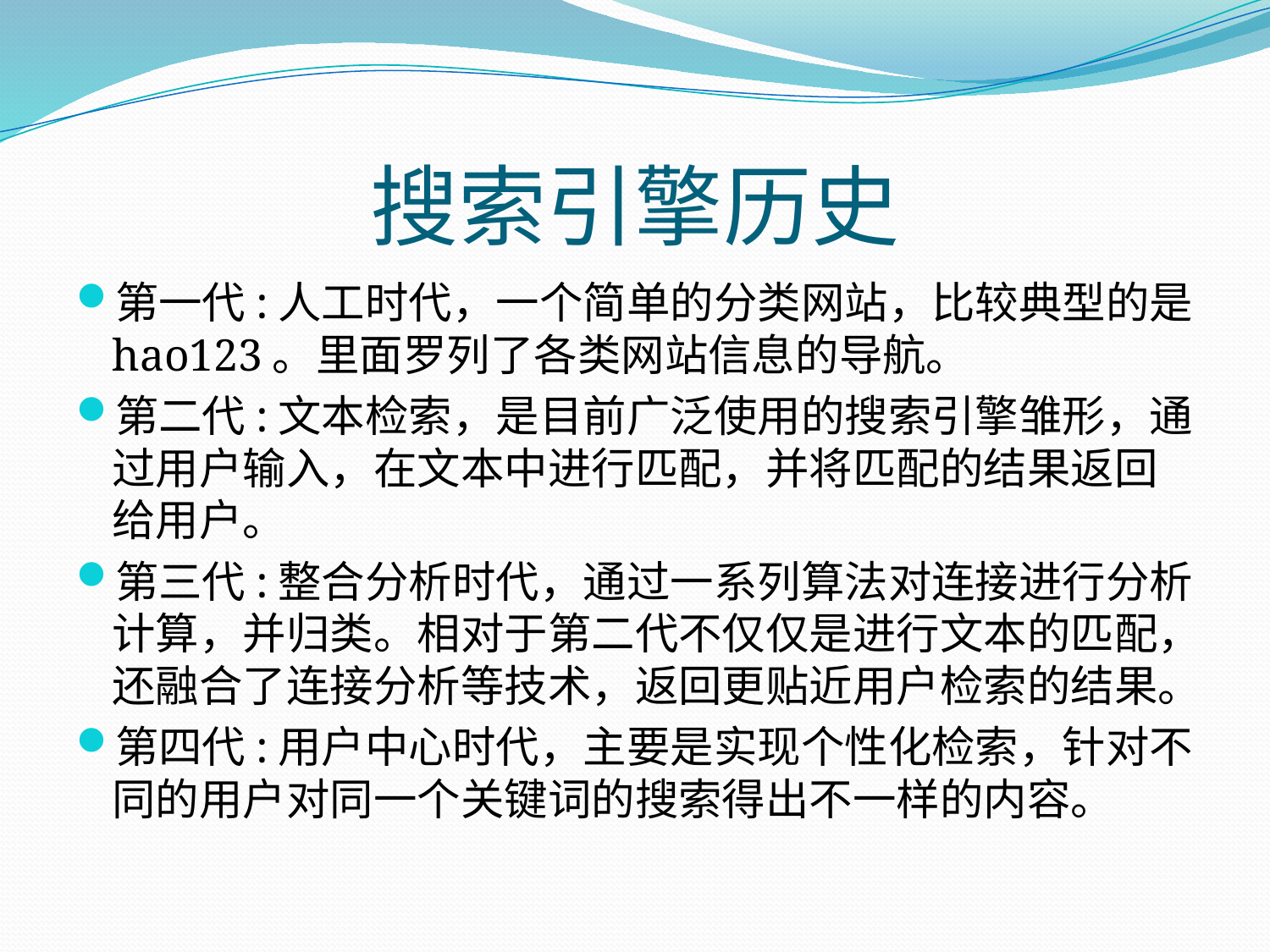

# 搜索引擎历史
第一代:人工时代，一个简单的分类网站，比较典型的是hao123。里面罗列了各类网站信息的导航。
第二代:文本检索，是目前广泛使用的搜索引擎雏形，通过用户输入，在文本中进行匹配，并将匹配的结果返回给用户。
第三代:整合分析时代，通过一系列算法对连接进行分析计算，并归类。相对于第二代不仅仅是进行文本的匹配，还融合了连接分析等技术，返回更贴近用户检索的结果。
第四代:用户中心时代，主要是实现个性化检索，针对不同的用户对同一个关键词的搜索得出不一样的内容。